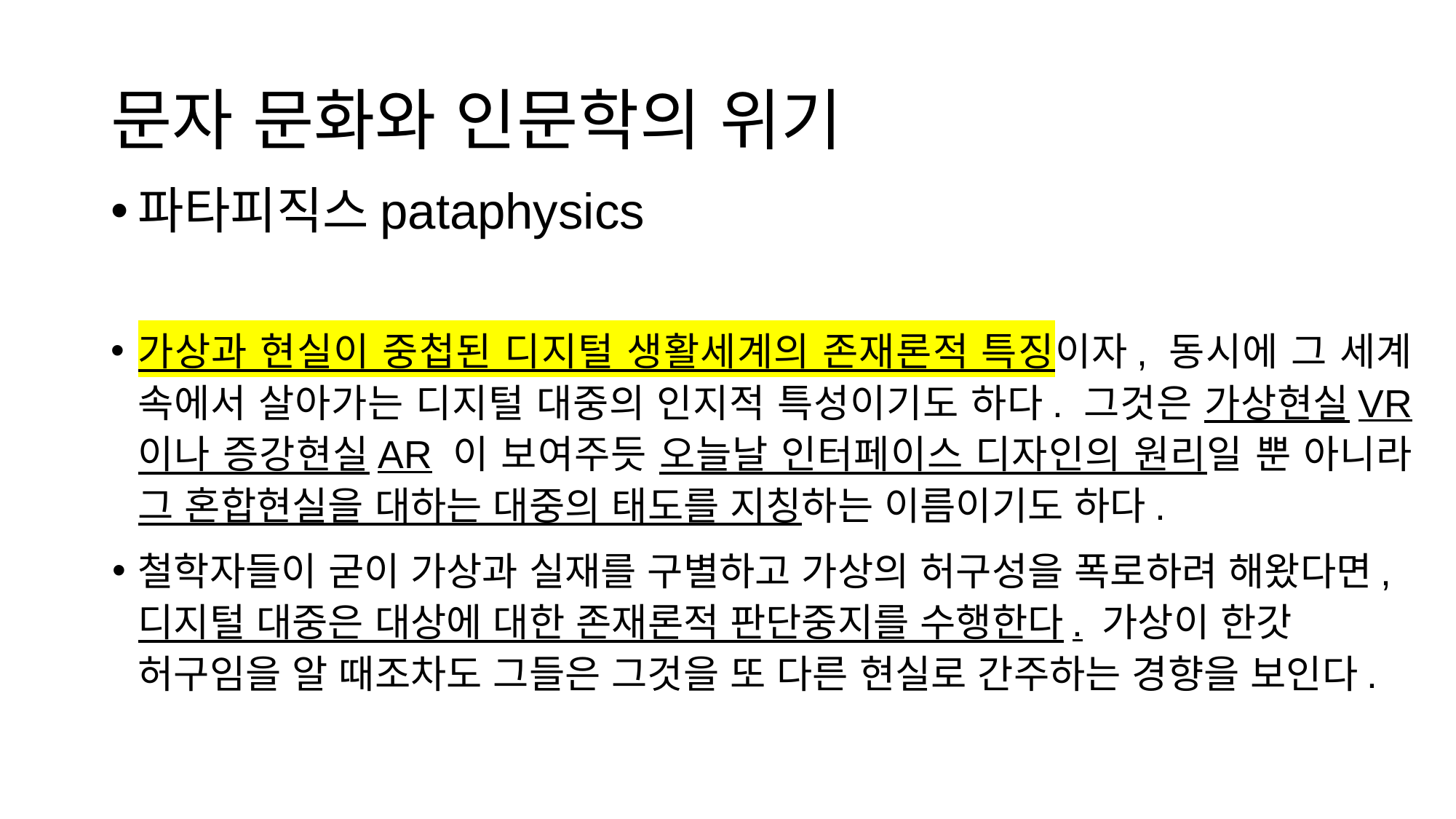

# 문자 문화와 인문학의 위기
파타피직스pataphysics

가상과 현실이 중첩된 디지털 생활세계의 존재론적 특징이자, 동시에 그 세계 속에서 살아가는 디지털 대중의 인지적 특성이기도 하다. 그것은 가상현실VR 이나 증강현실AR 이 보여주듯 오늘날 인터페이스 디자인의 원리일 뿐 아니라 그 혼합현실을 대하는 대중의 태도를 지칭하는 이름이기도 하다.
철학자들이 굳이 가상과 실재를 구별하고 가상의 허구성을 폭로하려 해왔다면, 디지털 대중은 대상에 대한 존재론적 판단중지를 수행한다. 가상이 한갓 허구임을 알 때조차도 그들은 그것을 또 다른 현실로 간주하는 경향을 보인다.